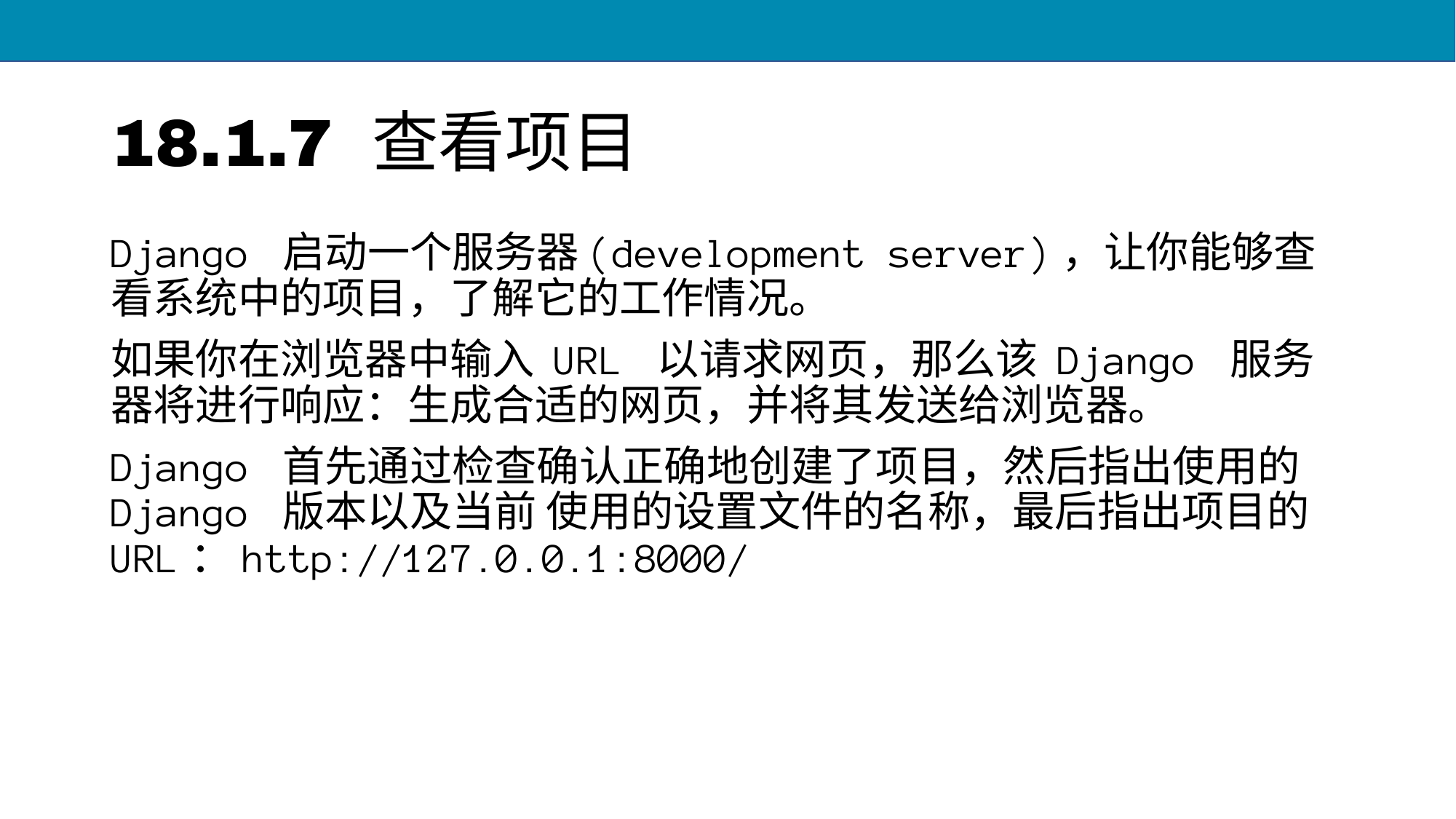

# 18.1.7 查看项目
Django 启动一个服务器(development server)，让你能够查看系统中的项目，了解它的工作情况。
如果你在浏览器中输入 URL 以请求网页，那么该 Django 服务器将进行响应：生成合适的网页，并将其发送给浏览器。
Django 首先通过检查确认正确地创建了项目，然后指出使用的 Django 版本以及当前 使用的设置文件的名称，最后指出项目的 URL：http://127.0.0.1:8000/